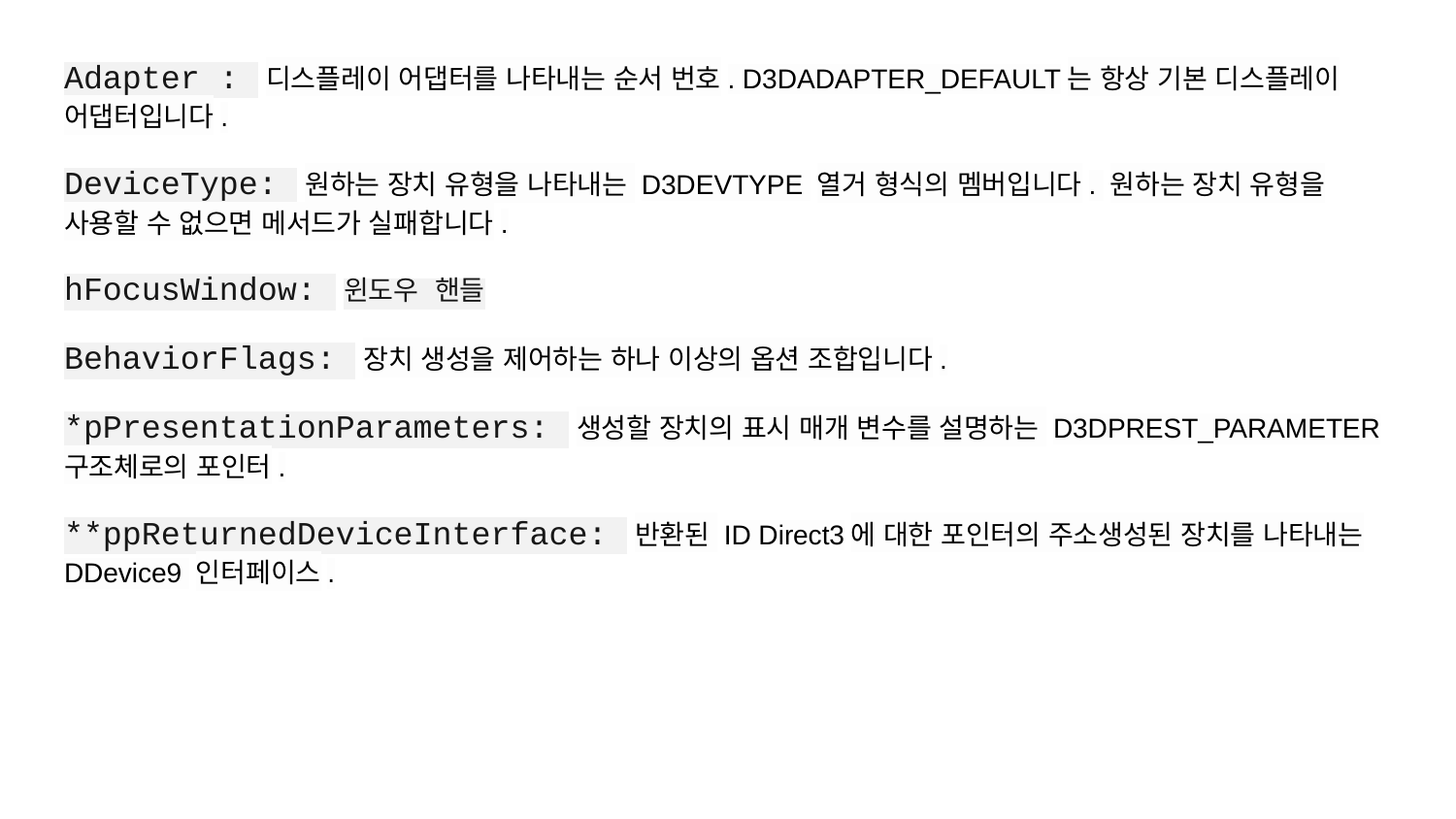

Adapter : 디스플레이 어댑터를 나타내는 순서 번호. D3DADAPTER_DEFAULT는 항상 기본 디스플레이 어댑터입니다.
DeviceType: 원하는 장치 유형을 나타내는 D3DEVTYPE 열거 형식의 멤버입니다. 원하는 장치 유형을 사용할 수 없으면 메서드가 실패합니다.
hFocusWindow: 윈도우 핸들
BehaviorFlags: 장치 생성을 제어하는 하나 이상의 옵션 조합입니다.
*pPresentationParameters: 생성할 장치의 표시 매개 변수를 설명하는 D3DPREST_PARAMETER 구조체로의 포인터.
**ppReturnedDeviceInterface: 반환된 ID Direct3에 대한 포인터의 주소생성된 장치를 나타내는 DDevice9 인터페이스.